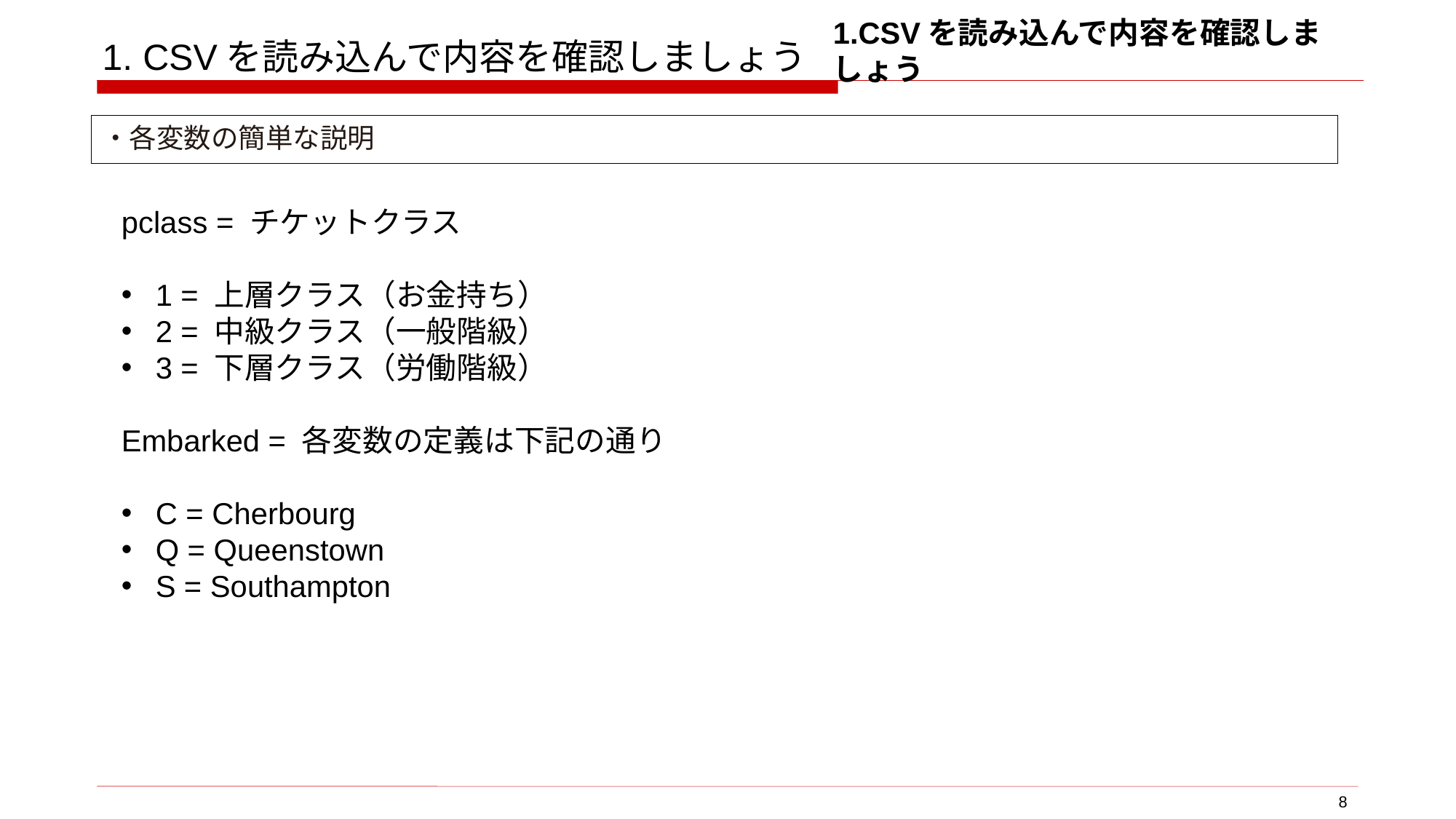

1.CSVを読み込んで内容を確認しましょう
# 1. CSVを読み込んで内容を確認しましょう

・各変数の簡単な説明
pclass = チケットクラス

1 = 上層クラス（お金持ち）
2 = 中級クラス（一般階級）
3 = 下層クラス（労働階級）

Embarked = 各変数の定義は下記の通り

C = Cherbourg
Q = Queenstown
S = Southampton
8